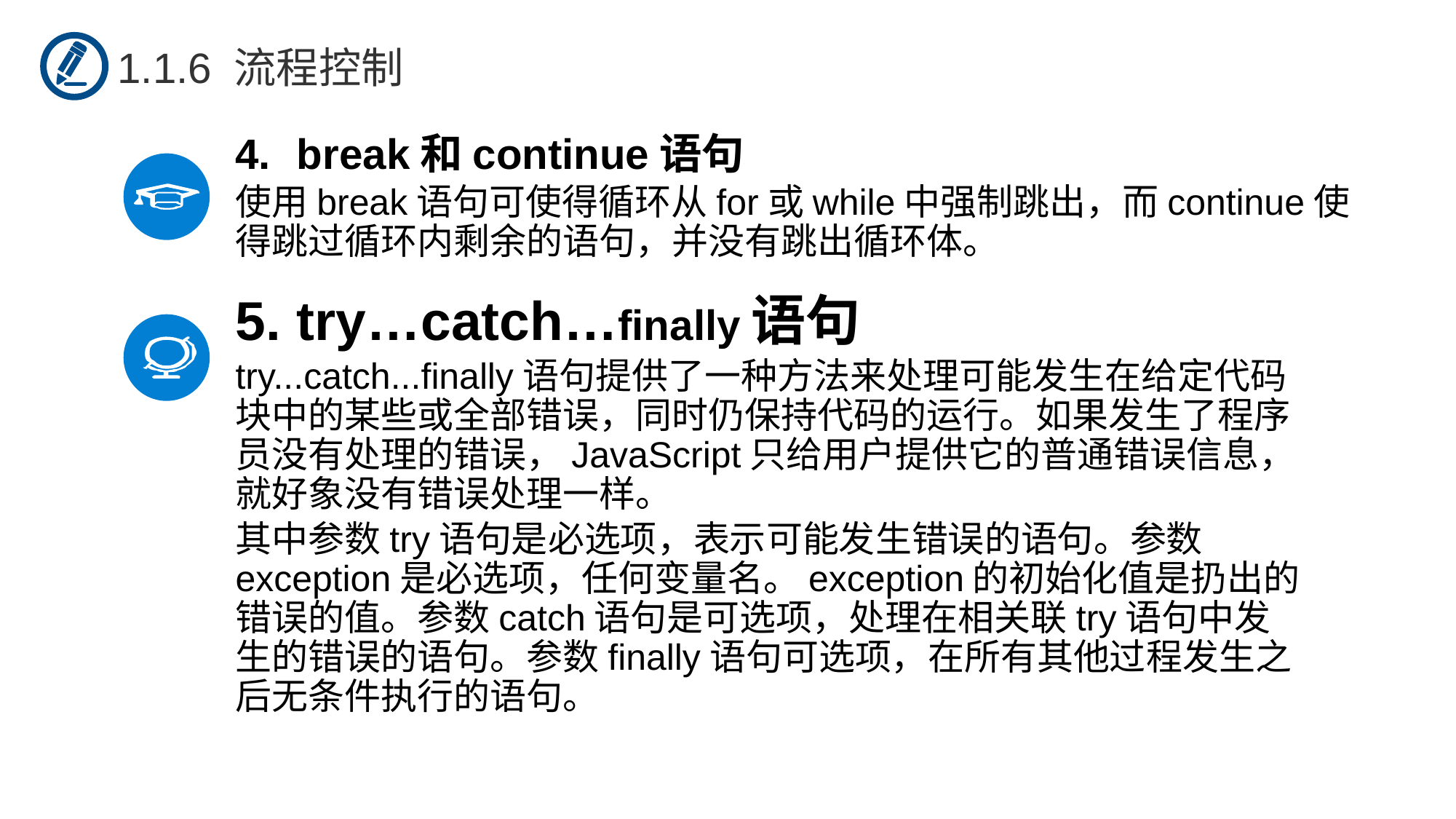

1.1.6 流程控制
break和continue语句
使用break语句可使得循环从for或while中强制跳出，而continue使得跳过循环内剩余的语句，并没有跳出循环体。

try…catch…finally语句
try...catch...finally语句提供了一种方法来处理可能发生在给定代码块中的某些或全部错误，同时仍保持代码的运行。如果发生了程序员没有处理的错误，JavaScript只给用户提供它的普通错误信息，就好象没有错误处理一样。
其中参数try语句是必选项，表示可能发生错误的语句。参数exception是必选项，任何变量名。exception的初始化值是扔出的错误的值。参数catch语句是可选项，处理在相关联try语句中发生的错误的语句。参数finally语句可选项，在所有其他过程发生之后无条件执行的语句。